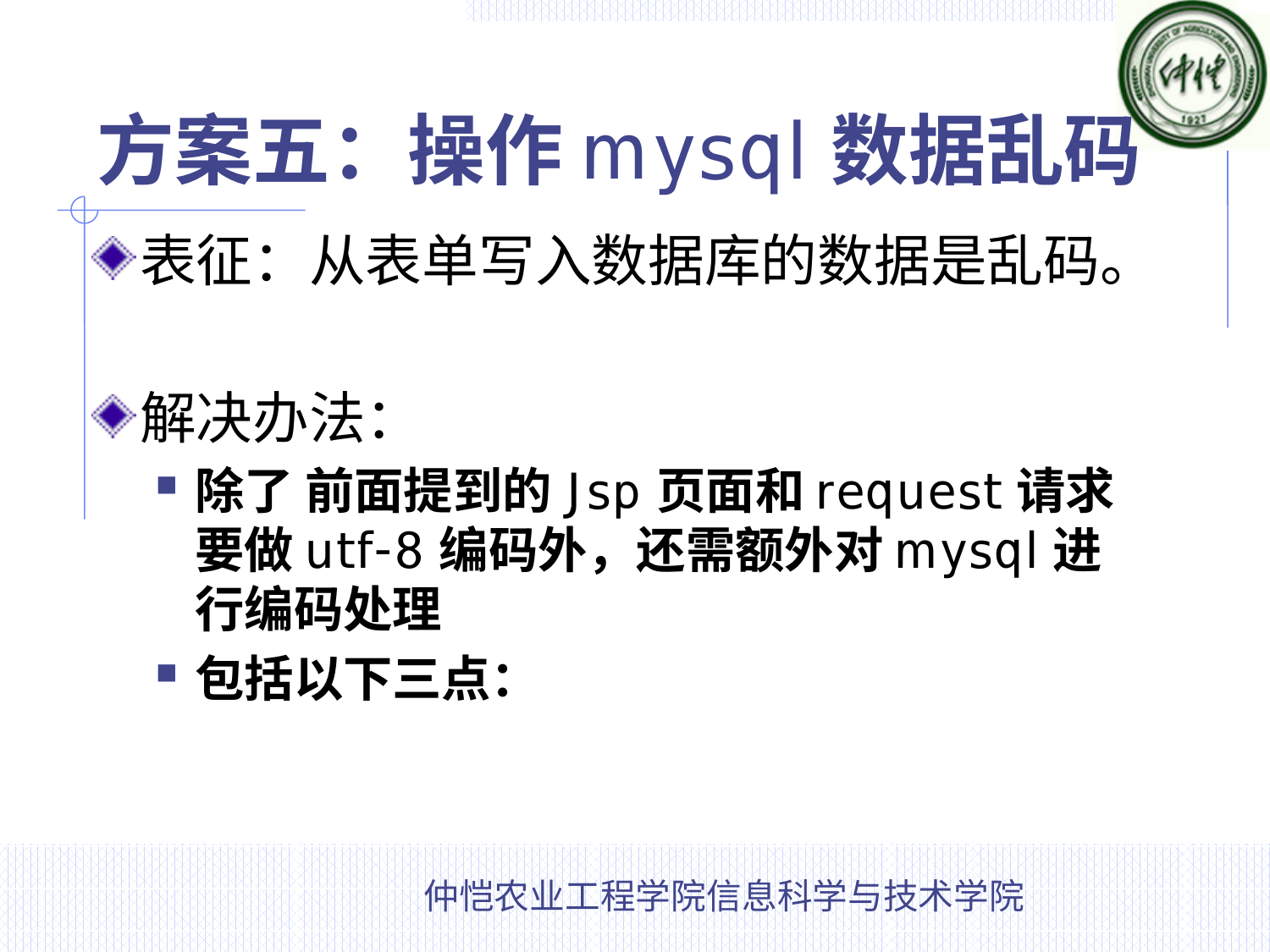

# 方案五：操作mysql数据乱码
表征：从表单写入数据库的数据是乱码。

解决办法：
除了 前面提到的Jsp页面和request请求要做utf-8编码外，还需额外对mysql进行编码处理
包括以下三点：